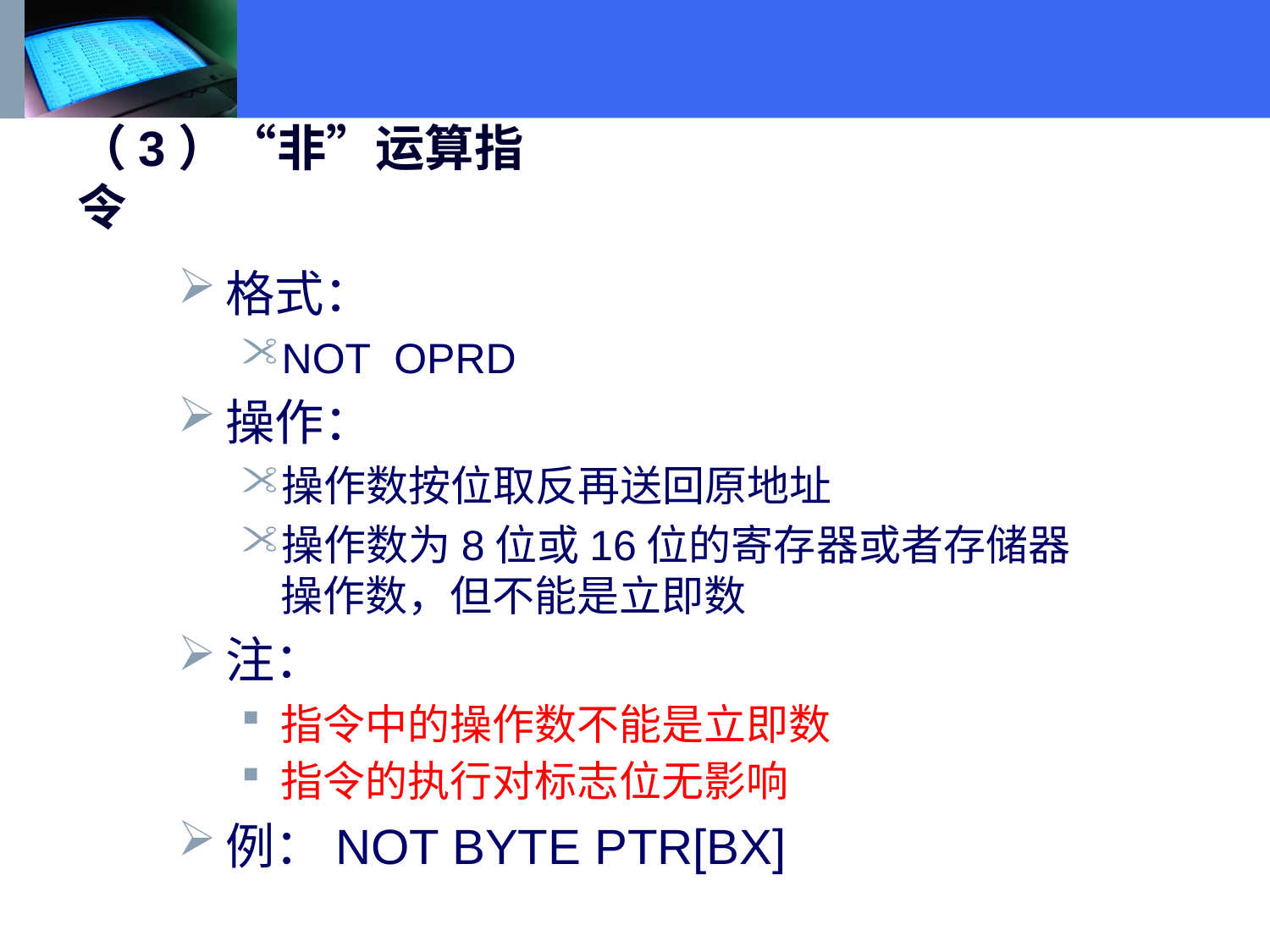

（3）“非”运算指令
格式：
NOT  OPRD
操作：
操作数按位取反再送回原地址
操作数为8位或16位的寄存器或者存储器操作数，但不能是立即数
注：
指令中的操作数不能是立即数
指令的执行对标志位无影响
例：NOT BYTE PTR[BX]